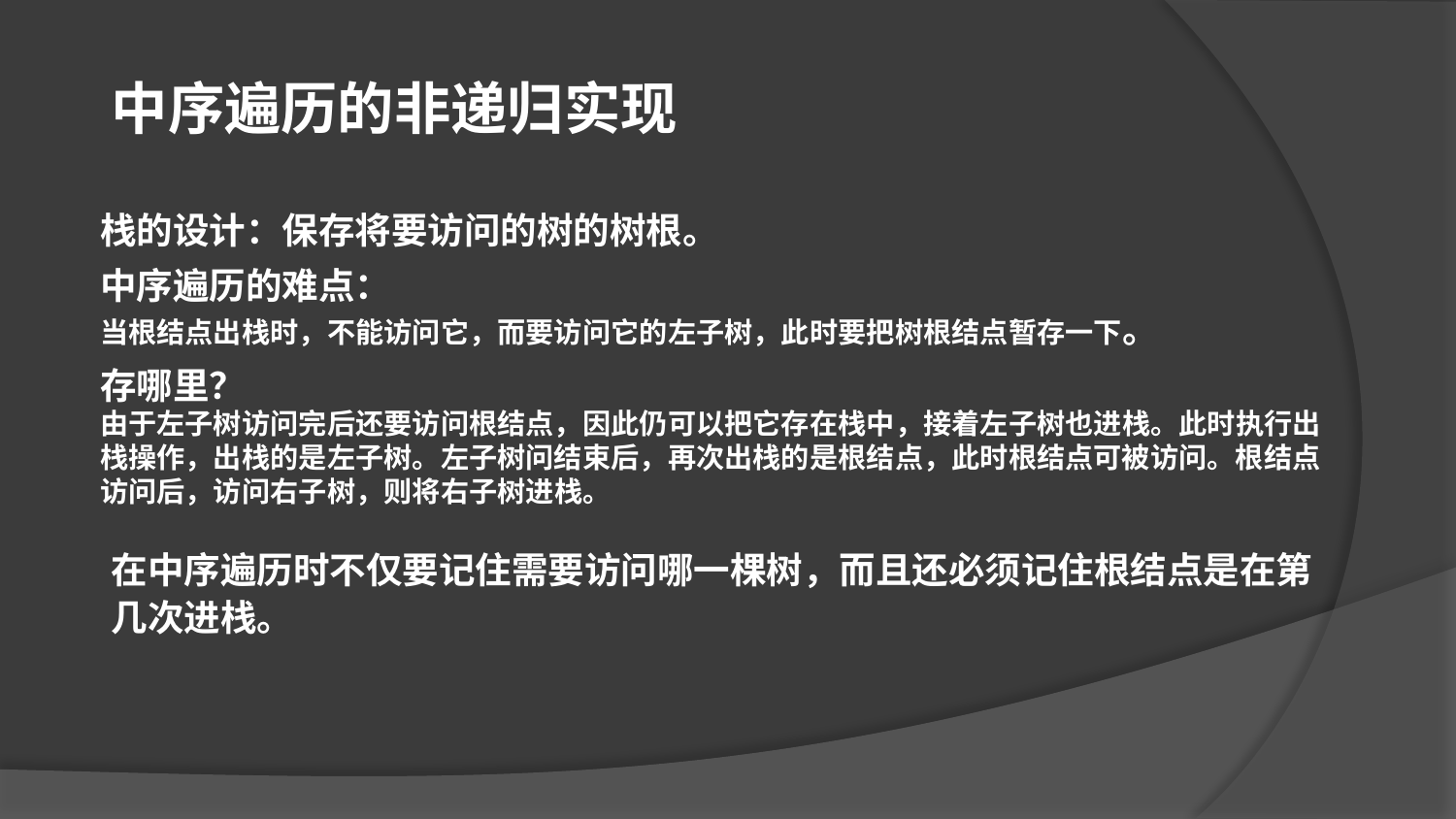

中序遍历的非递归实现
栈的设计：保存将要访问的树的树根。
中序遍历的难点：
当根结点出栈时，不能访问它，而要访问它的左子树，此时要把树根结点暂存一下。
存哪里？
由于左子树访问完后还要访问根结点，因此仍可以把它存在栈中，接着左子树也进栈。此时执行出栈操作，出栈的是左子树。左子树问结束后，再次出栈的是根结点，此时根结点可被访问。根结点访问后，访问右子树，则将右子树进栈。
在中序遍历时不仅要记住需要访问哪一棵树，而且还必须记住根结点是在第几次进栈。